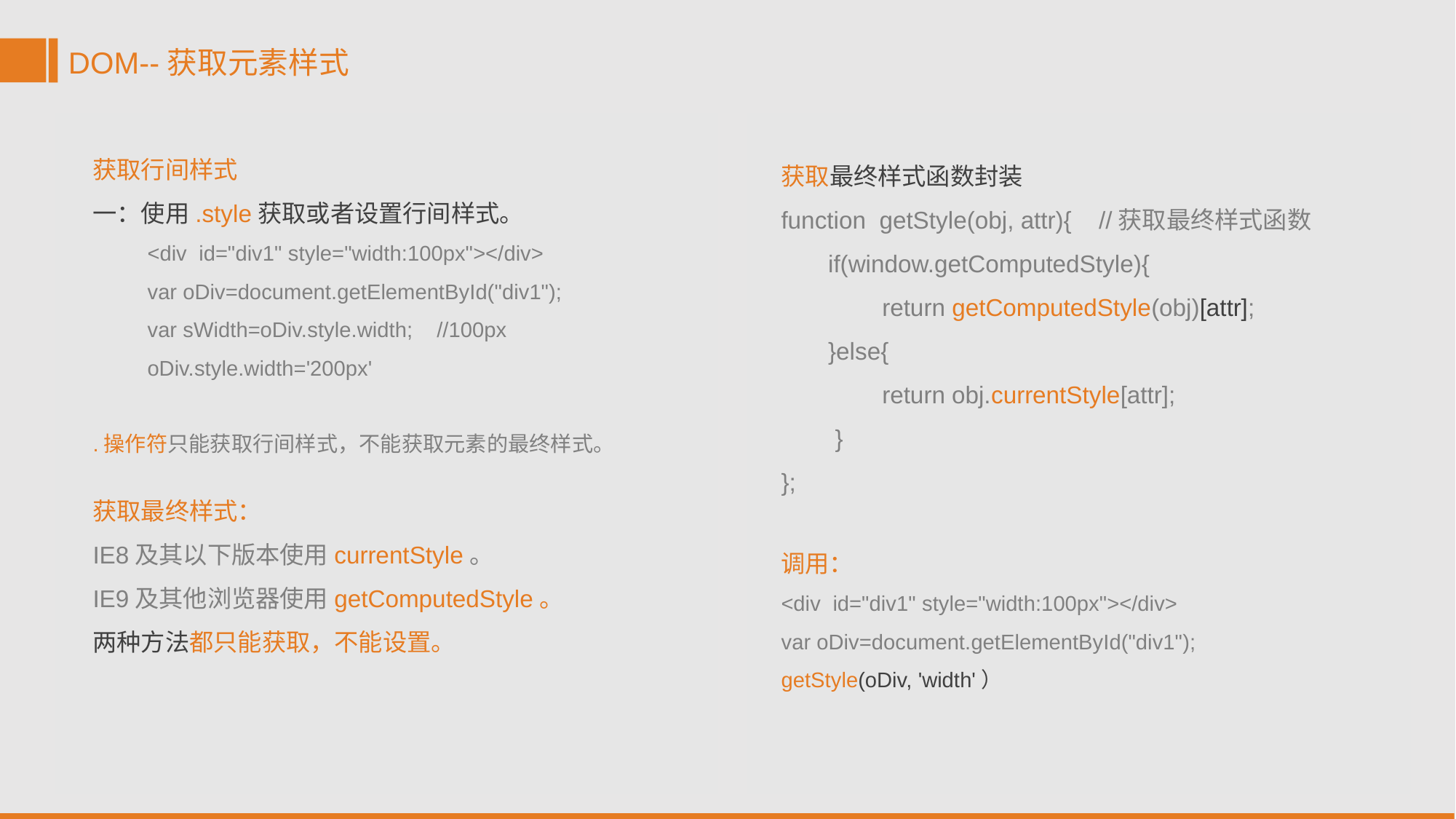

DOM--获取元素样式

获取行间样式
一：使用.style获取或者设置行间样式。
<div  id="div1" style="width:100px"></div>
var oDiv=document.getElementById("div1");
var sWidth=oDiv.style.width;    //100px
oDiv.style.width='200px'

.操作符只能获取行间样式，不能获取元素的最终样式。

获取最终样式：
IE8及其以下版本使用currentStyle。
IE9及其他浏览器使用getComputedStyle。
两种方法都只能获取，不能设置。

获取最终样式函数封装
function  getStyle(obj, attr){    //获取最终样式函数
       if(window.getComputedStyle){
               return getComputedStyle(obj)[attr];
       }else{
               return obj.currentStyle[attr];
        }
};

调用：
<div  id="div1" style="width:100px"></div>
var oDiv=document.getElementById("div1");
getStyle(oDiv, 'width'）